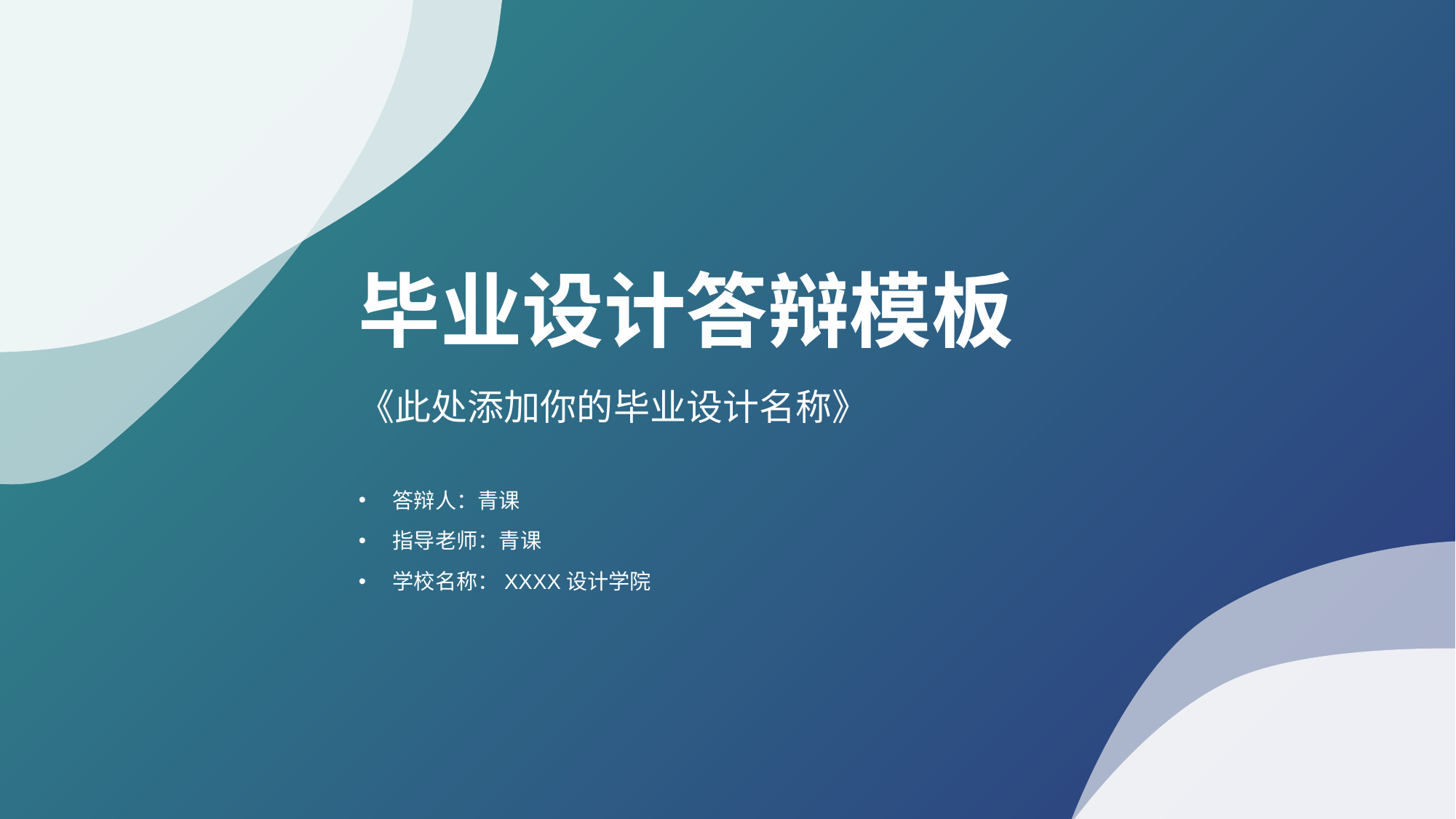

毕业设计答辩模板
《此处添加你的毕业设计名称》
答辩人：青课
指导老师：青课
学校名称：XXXX设计学院